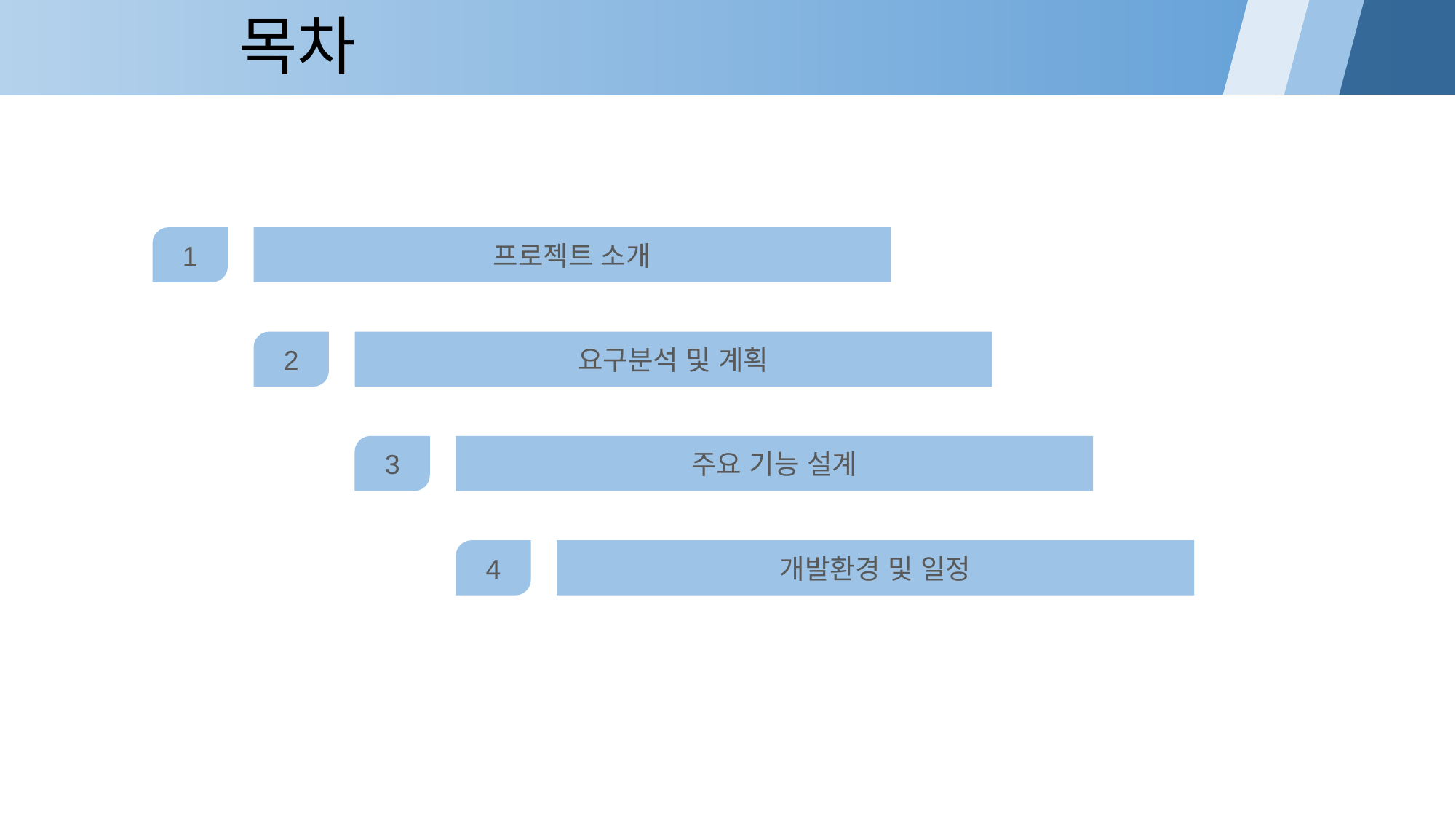

# 목차
프로젝트 소개
1
요구분석 및 계획
2
주요 기능 설계
3
개발환경 및 일정
4